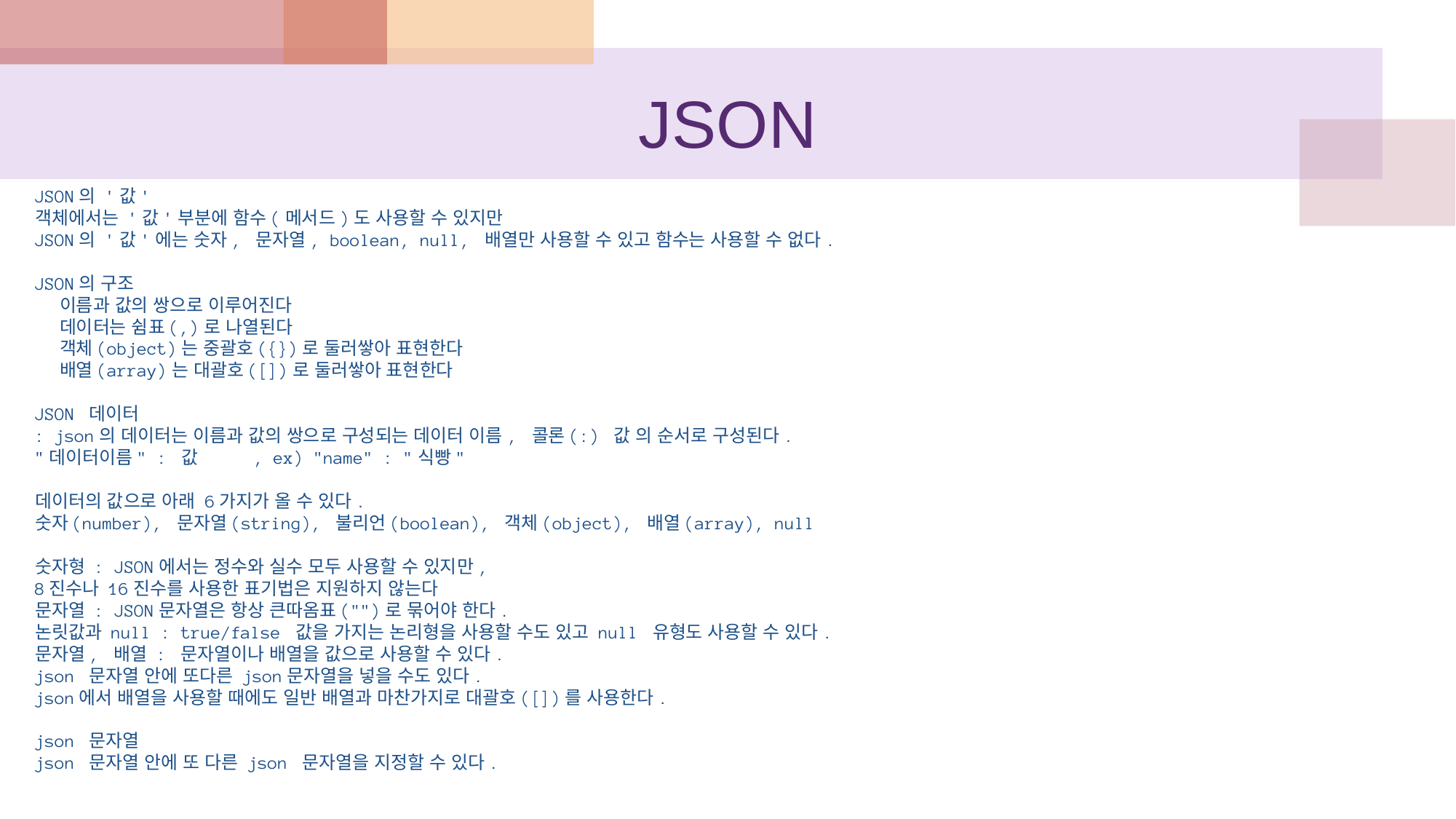

# JSON
JSON의 '값'
객체에서는 '값'부분에 함수(메서드)도 사용할 수 있지만
JSON의 '값'에는 숫자, 문자열, boolean, null, 배열만 사용할 수 있고 함수는 사용할 수 없다.
JSON의 구조
    이름과 값의 쌍으로 이루어진다
    데이터는 쉼표(,)로 나열된다
    객체(object)는 중괄호({})로 둘러쌓아 표현한다
    배열(array)는 대괄호([])로 둘러쌓아 표현한다

JSON 데이터
: json의 데이터는 이름과 값의 쌍으로 구성되는 데이터 이름, 콜론(:) 값 의 순서로 구성된다.
"데이터이름" : 값          , ex) "name" : "식빵"
데이터의 값으로 아래 6가지가 올 수 있다.
숫자(number), 문자열(string), 불리언(boolean), 객체(object), 배열(array), null
숫자형 : JSON에서는 정수와 실수 모두 사용할 수 있지만,
8진수나 16진수를 사용한 표기법은 지원하지 않는다
문자열 : JSON문자열은 항상 큰따옴표("")로 묶어야 한다.
논릿값과 null : true/false 값을 가지는 논리형을 사용할 수도 있고 null 유형도 사용할 수 있다.
문자열, 배열 : 문자열이나 배열을 값으로 사용할 수 있다.
json 문자열 안에 또다른 json문자열을 넣을 수도 있다.
json에서 배열을 사용할 때에도 일반 배열과 마찬가지로 대괄호([])를 사용한다.
json 문자열
json 문자열 안에 또 다른 json 문자열을 지정할 수 있다.